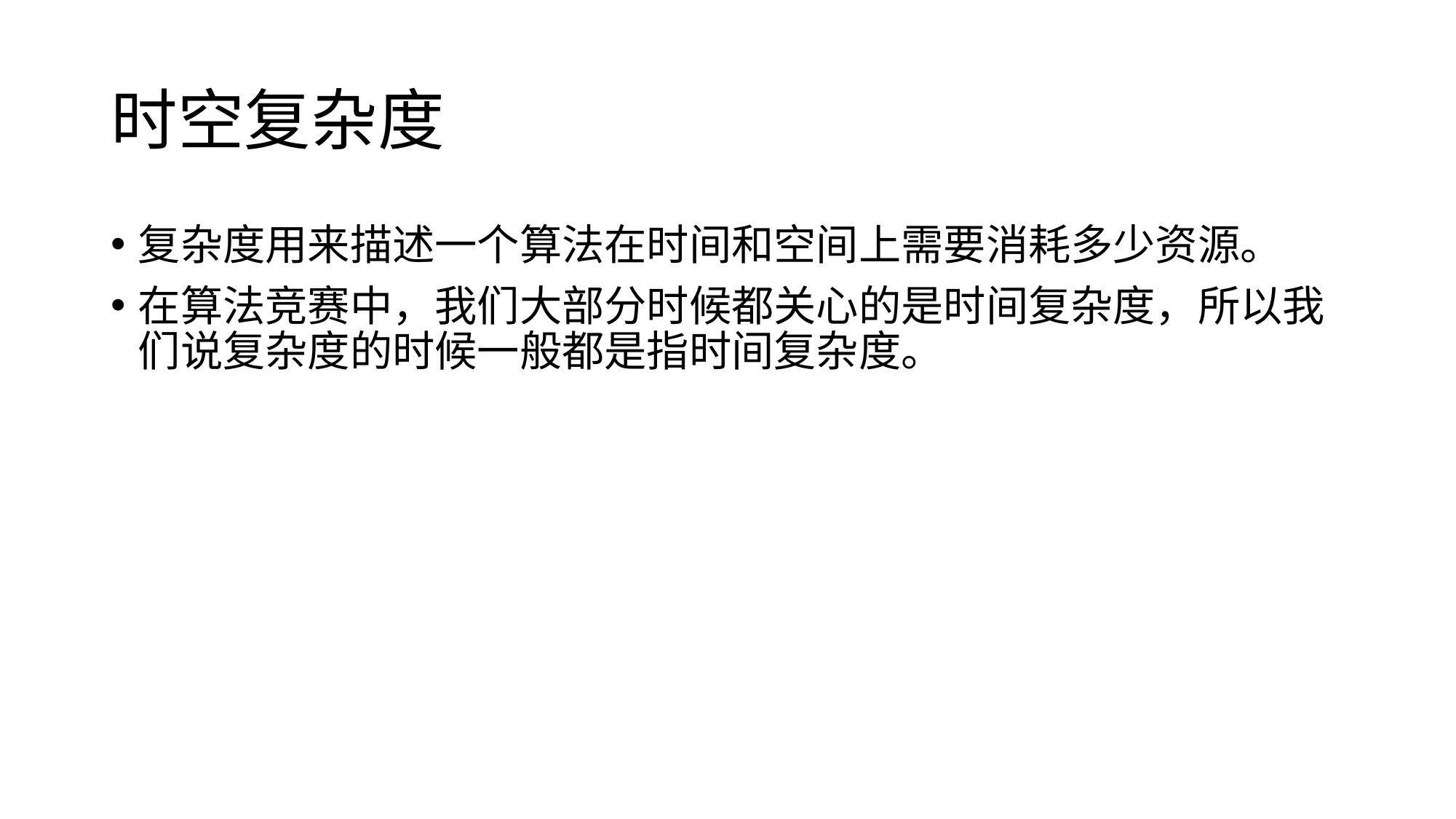

# 时空复杂度
复杂度用来描述一个算法在时间和空间上需要消耗多少资源。
在算法竞赛中，我们大部分时候都关心的是时间复杂度，所以我们说复杂度的时候一般都是指时间复杂度。